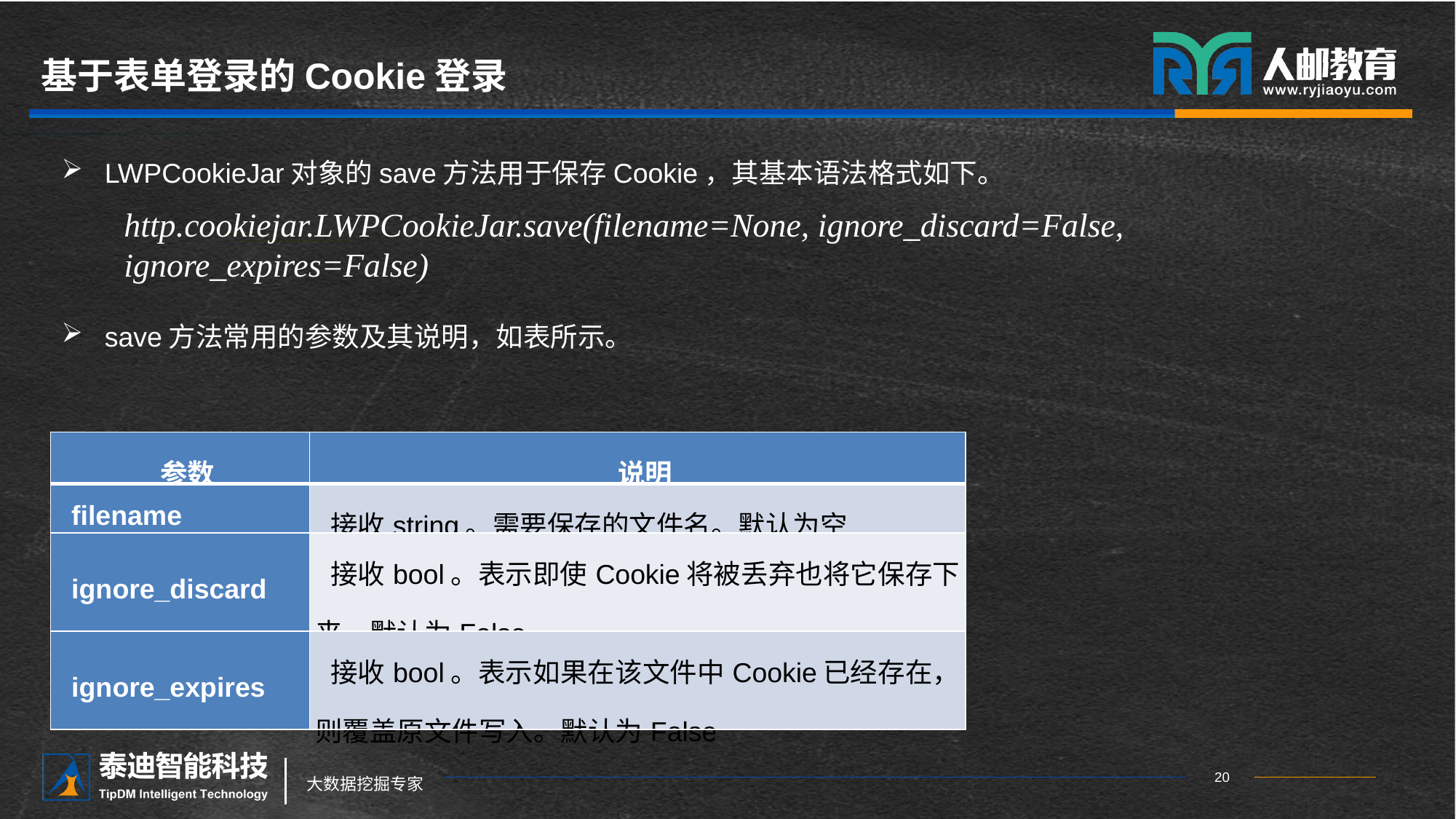

# 基于表单登录的Cookie登录
LWPCookieJar对象的save方法用于保存Cookie，其基本语法格式如下。

save方法常用的参数及其说明，如表所示。

http.cookiejar.LWPCookieJar.save(filename=None, ignore_discard=False, ignore_expires=False)
| 参数 | 说明 |
| --- | --- |
| filename | 接收string。需要保存的文件名。默认为空 |
| ignore\_discard | 接收bool。表示即使Cookie将被丢弃也将它保存下来。默认为False |
| ignore\_expires | 接收bool。表示如果在该文件中Cookie已经存在，则覆盖原文件写入。默认为False |